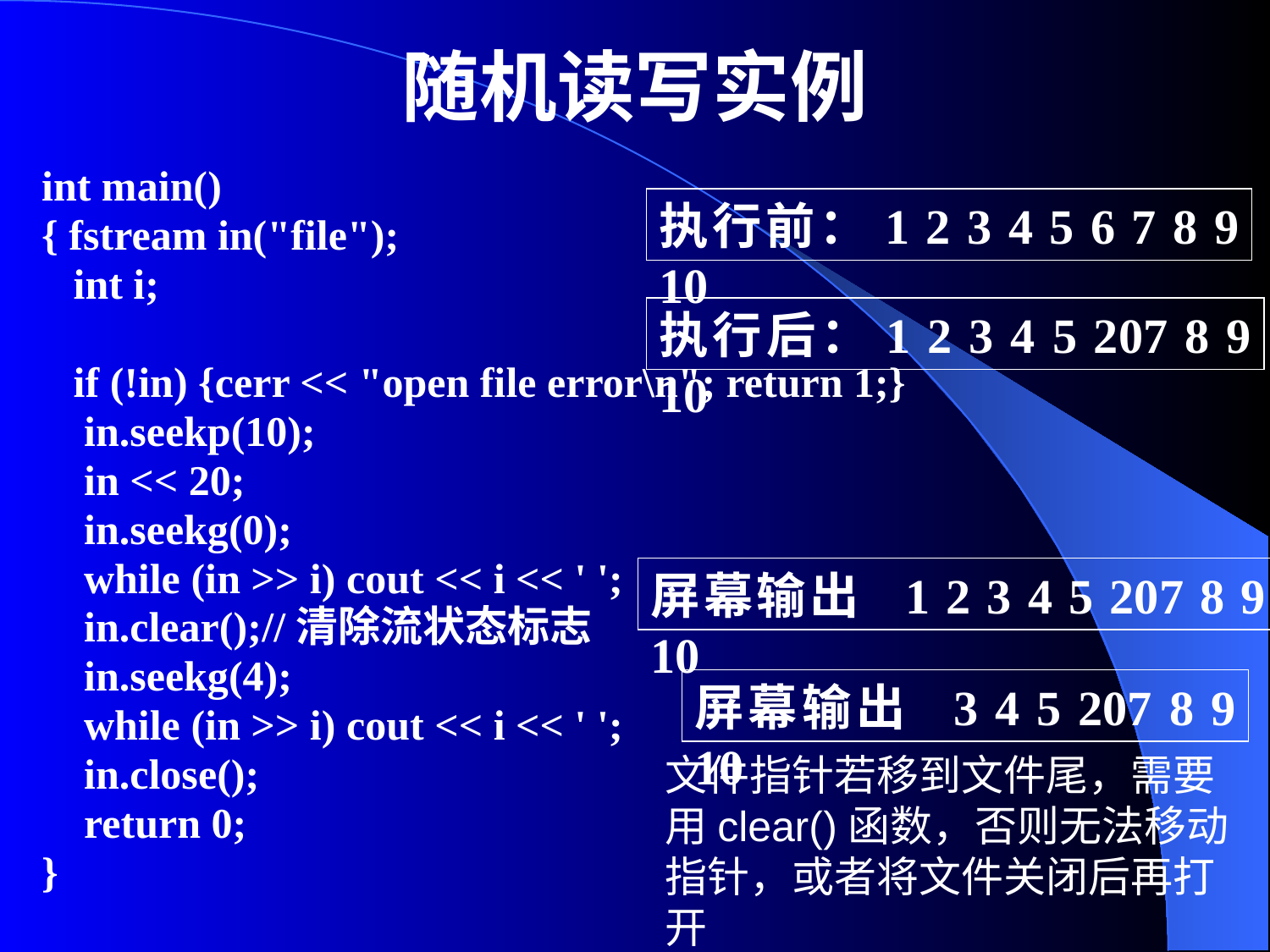

# 随机读写实例
int main()
{ fstream in("file");
   int i;

   if (!in) {cerr << "open file error\n"; return 1;}
    in.seekp(10);
    in << 20;
    in.seekg(0);
    while (in >> i) cout << i << ' ';
    in.clear();//清除流状态标志
    in.seekg(4);
    while (in >> i) cout << i << ' ';
    in.close();
    return 0;
}
执行前：1 2 3 4 5 6 7 8 9 10
执行后：1 2 3 4 5 207 8 9 10
屏幕输出  1 2 3 4 5 207 8 9 10
屏幕输出  3 4 5 207 8 9 10
文件指针若移到文件尾，需要用clear()函数，否则无法移动指针，或者将文件关闭后再打开